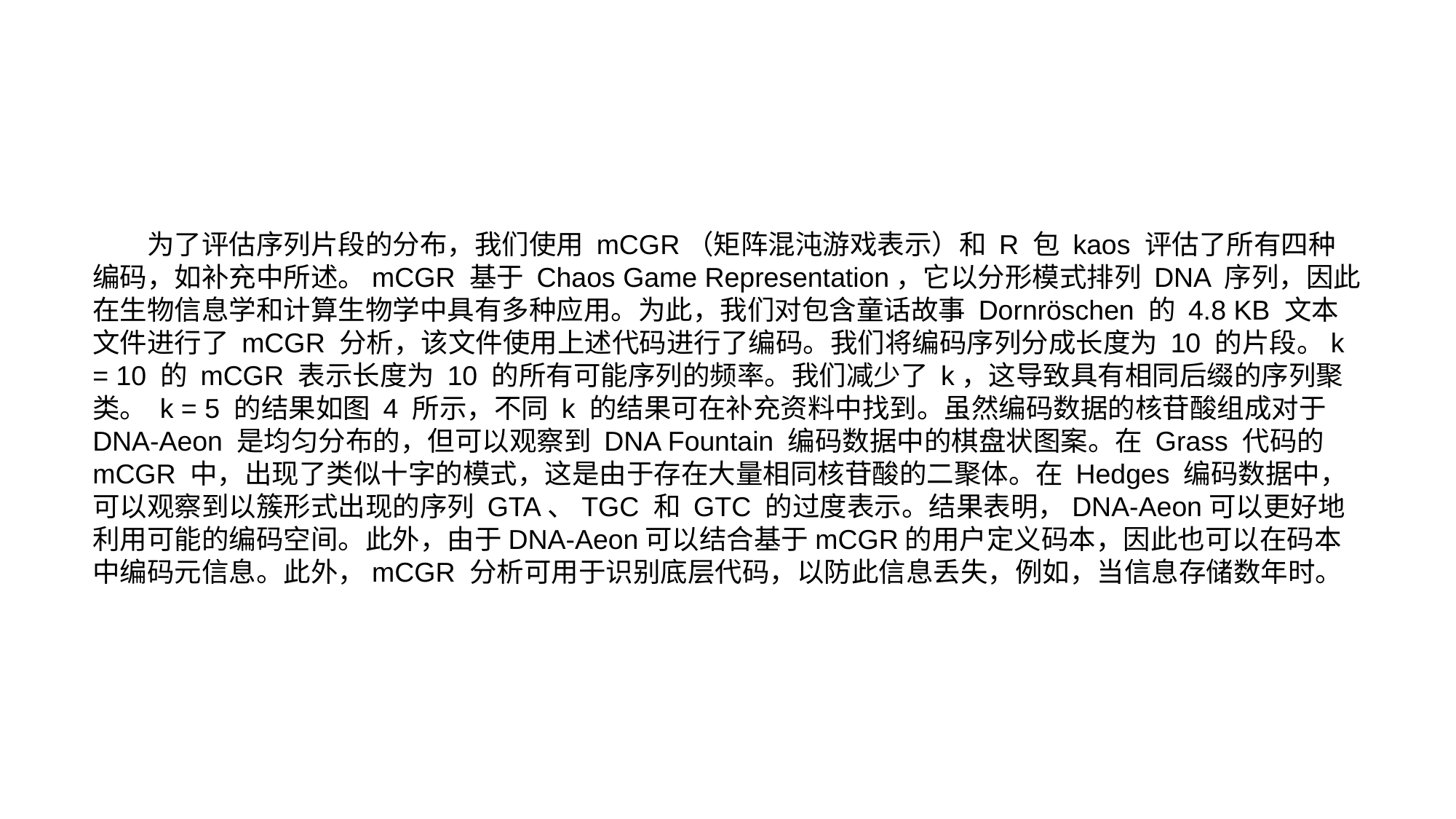

为了评估序列片段的分布，我们使用 mCGR（矩阵混沌游戏表示）和 R 包 kaos 评估了所有四种编码，如补充中所述。mCGR 基于 Chaos Game Representation，它以分形模式排列 DNA 序列，因此在生物信息学和计算生物学中具有多种应用。为此，我们对包含童话故事 Dornröschen 的 4.8 KB 文本文件进行了 mCGR 分析，该文件使用上述代码进行了编码。我们将编码序列分成长度为 10 的片段。k = 10 的 mCGR 表示长度为 10 的所有可能序列的频率。我们减少了 k，这导致具有相同后缀的序列聚类。 k = 5 的结果如图 4 所示，不同 k 的结果可在补充资料中找到。虽然编码数据的核苷酸组成对于 DNA-Aeon 是均匀分布的，但可以观察到 DNA Fountain 编码数据中的棋盘状图案。在 Grass 代码的 mCGR 中，出现了类似十字的模式，这是由于存在大量相同核苷酸的二聚体。在 Hedges 编码数据中，可以观察到以簇形式出现的序列 GTA、TGC 和 GTC 的过度表示。结果表明，DNA-Aeon可以更好地利用可能的编码空间。此外，由于DNA-Aeon可以结合基于mCGR的用户定义码本，因此也可以在码本中编码元信息。此外，mCGR 分析可用于识别底层代码，以防此信息丢失，例如，当信息存储数年时。